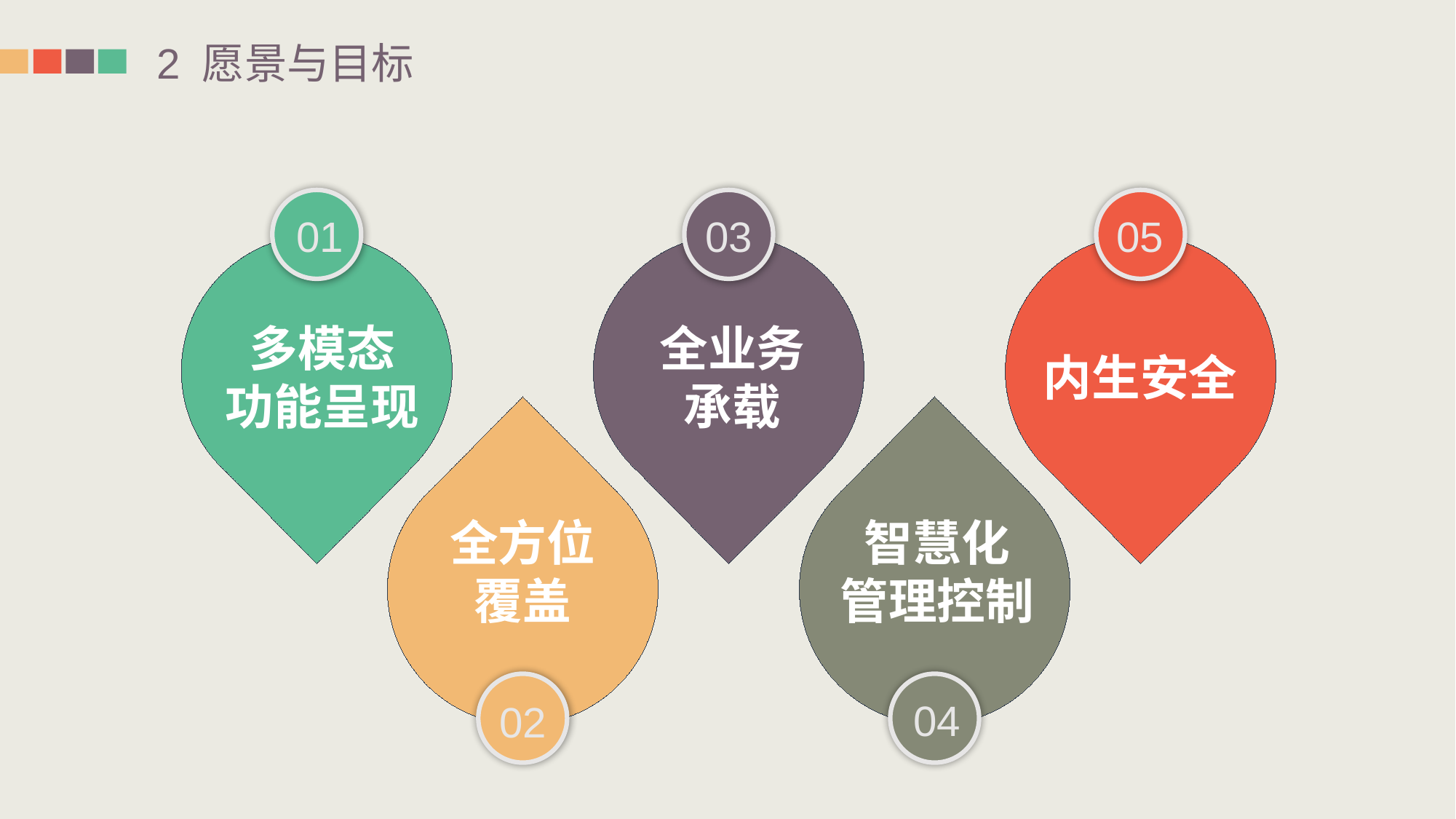

2 愿景与目标

01

多模态
功能呈现

03

全业务承载

05

内生安全

全方位
覆盖

02

智慧化
管理控制

04